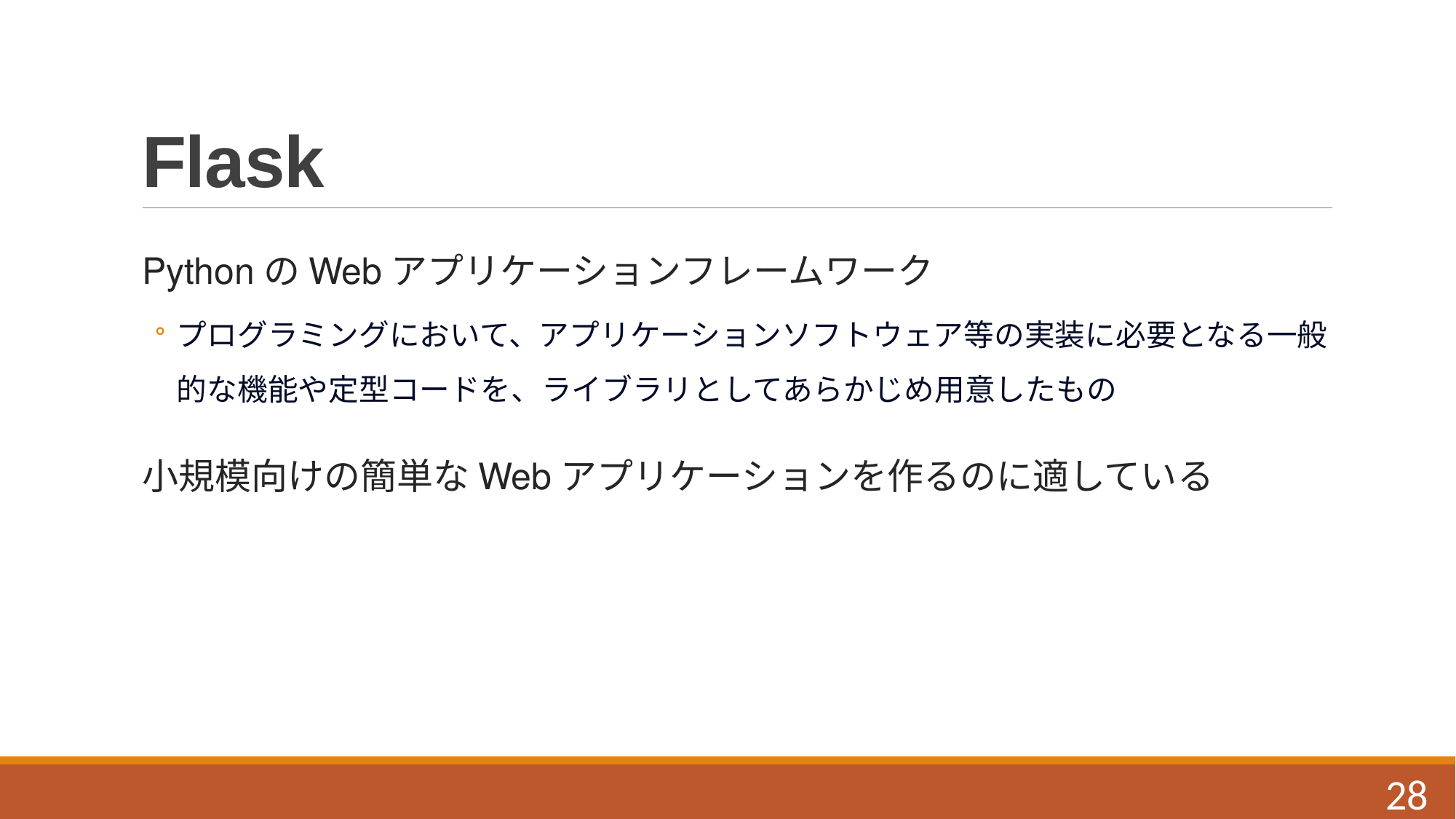

# Flask
PythonのWebアプリケーションフレームワーク
プログラミングにおいて、アプリケーションソフトウェア等の実装に必要となる一般的な機能や定型コードを、ライブラリとしてあらかじめ用意したもの
小規模向けの簡単なWebアプリケーションを作るのに適している
28